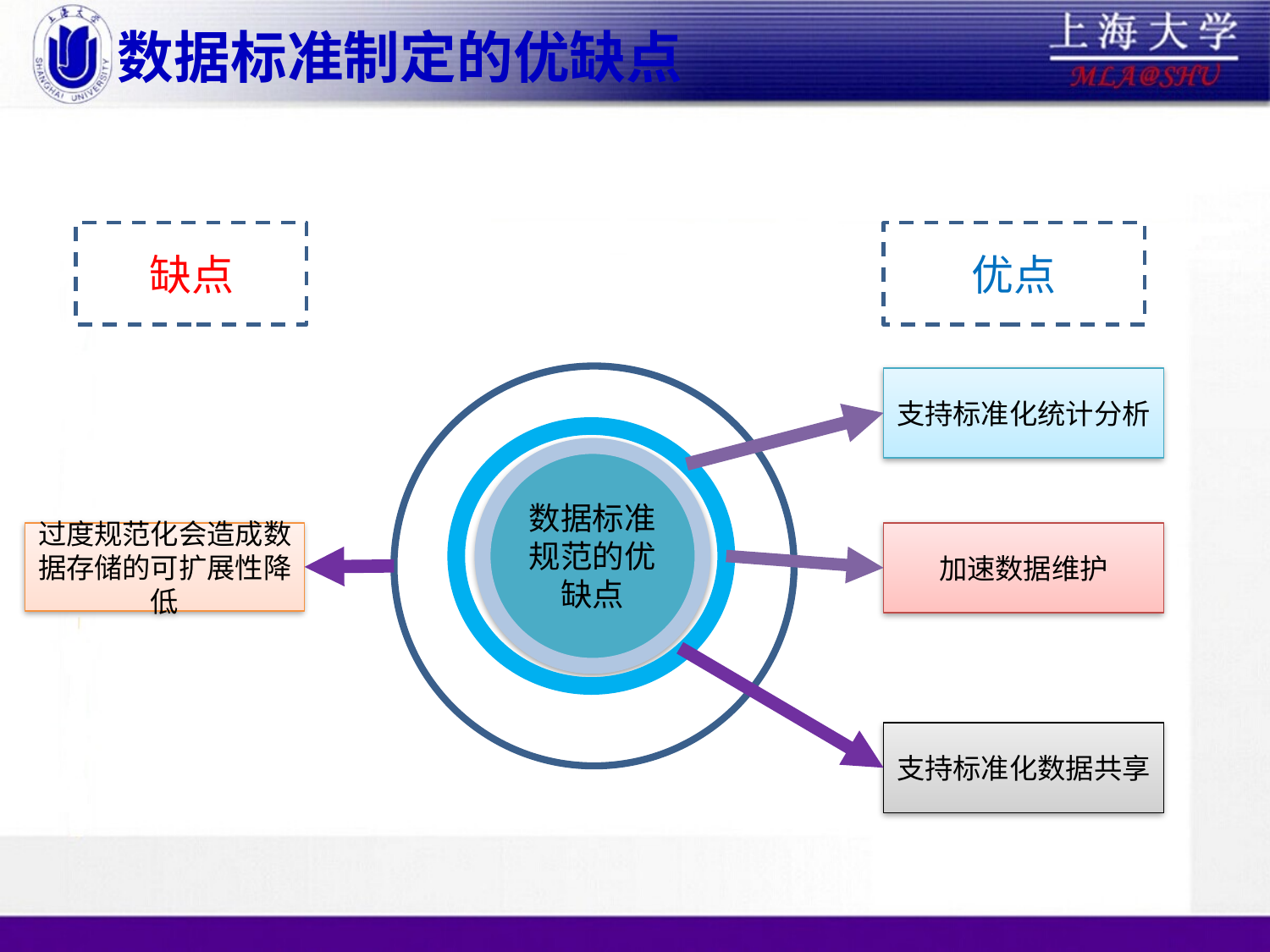

# 数据标准制定的优缺点
缺点
优点

数据标准规范的优缺点
支持标准化统计分析
加速数据维护
过度规范化会造成数据存储的可扩展性降低
支持标准化数据共享